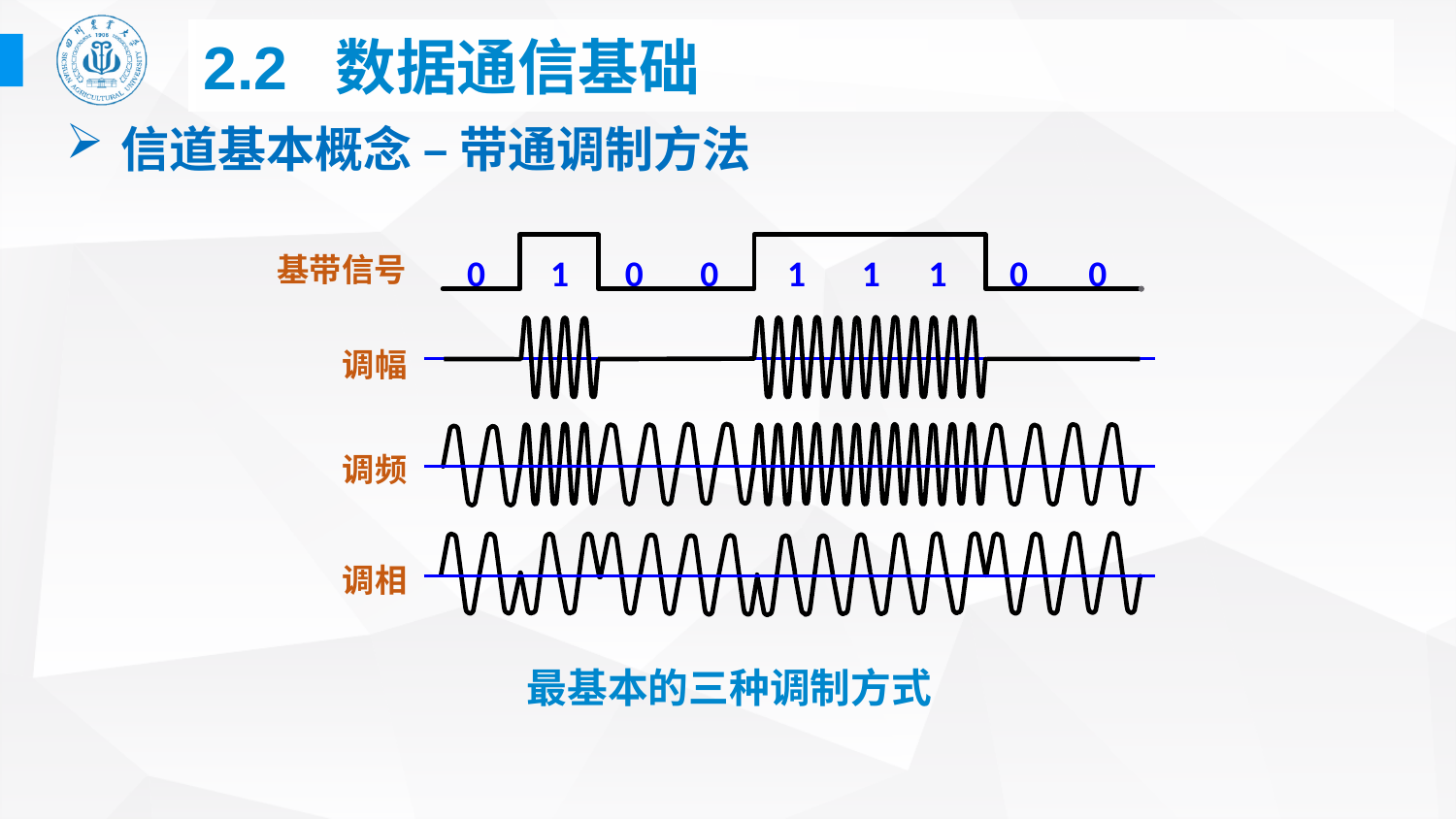

# 2.2  数据通信基础
信道基本概念 – 带通调制方法

基带信号
0
1
0
0
1
1
1
0
0

调幅

调频

调相
最基本的三种调制方式